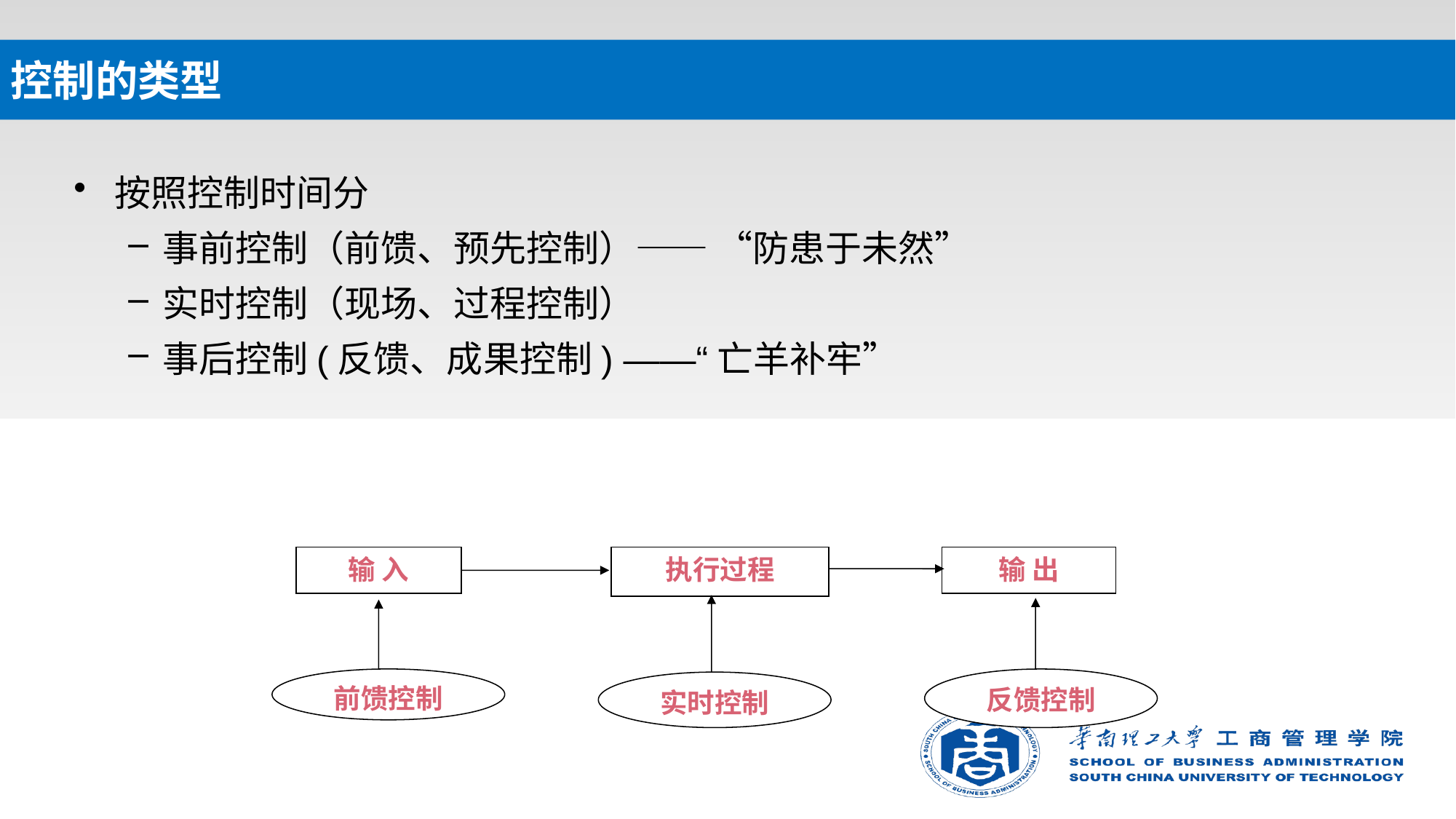

# 控制的类型
按照控制时间分
事前控制（前馈、预先控制）—— “防患于未然”
实时控制（现场、过程控制）
事后控制(反馈、成果控制) ——“亡羊补牢”
输 入
执行过程
输 出

前馈控制
反馈控制
实时控制